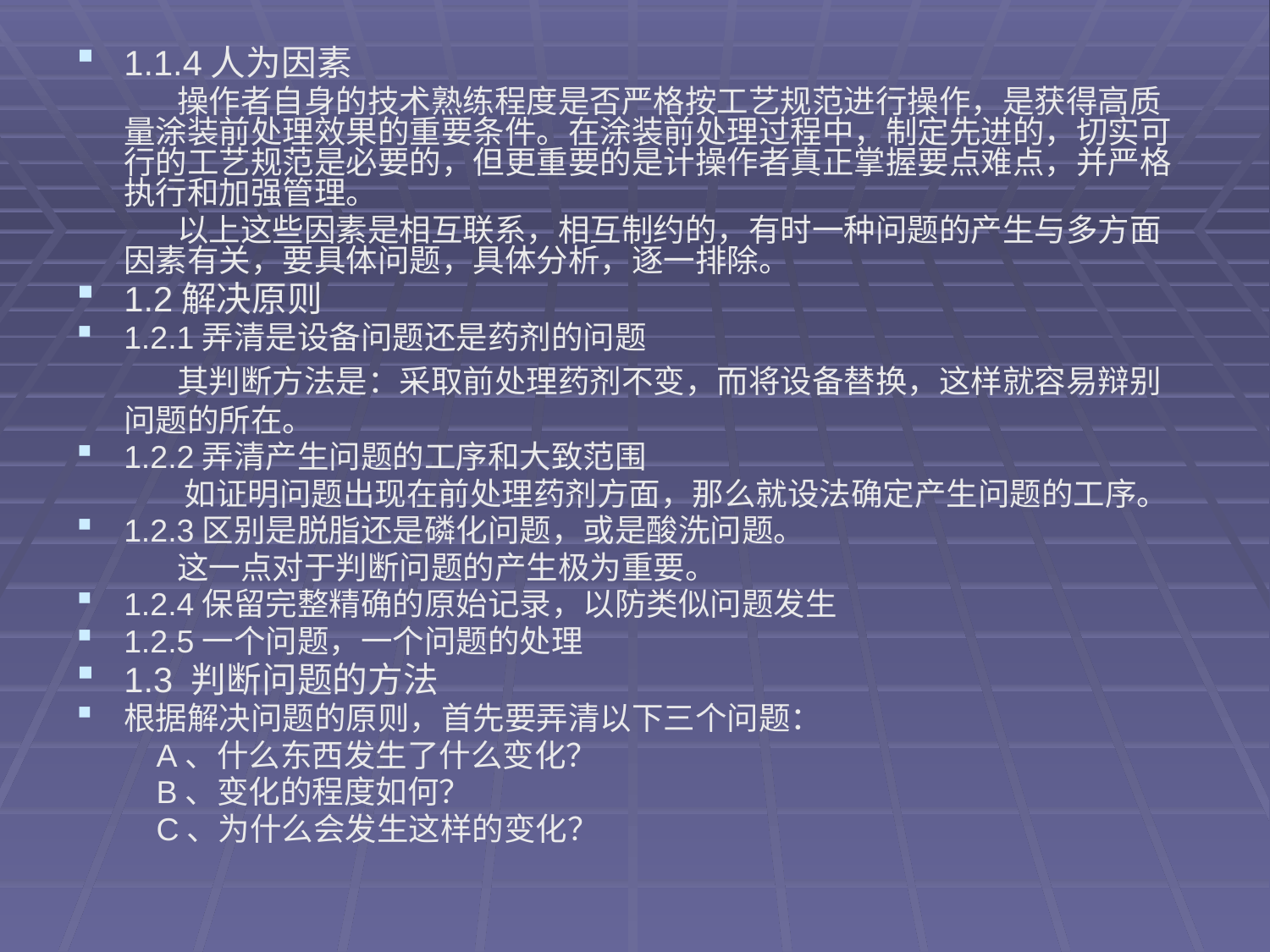

1.1.4人为因素
             操作者自身的技术熟练程度是否严格按工艺规范进行操作，是获得高质量涂装前处理效果的重要条件。在涂装前处理过程中，制定先进的，切实可行的工艺规范是必要的，但更重要的是计操作者真正掌握要点难点，并严格执行和加强管理。
             以上这些因素是相互联系，相互制约的，有时一种问题的产生与多方面因素有关，要具体问题，具体分析，逐一排除。
1.2解决原则
1.2.1弄清是设备问题还是药剂的问题
             其判断方法是：采取前处理药剂不变，而将设备替换，这样就容易辩别问题的所在。
1.2.2弄清产生问题的工序和大致范围
              如证明问题出现在前处理药剂方面，那么就设法确定产生问题的工序。
1.2.3区别是脱脂还是磷化问题，或是酸洗问题。
             这一点对于判断问题的产生极为重要。
1.2.4保留完整精确的原始记录，以防类似问题发生
1.2.5一个问题，一个问题的处理
1.3 判断问题的方法
根据解决问题的原则，首先要弄清以下三个问题：
         A、什么东西发生了什么变化？
         B、变化的程度如何？
         C、为什么会发生这样的变化？